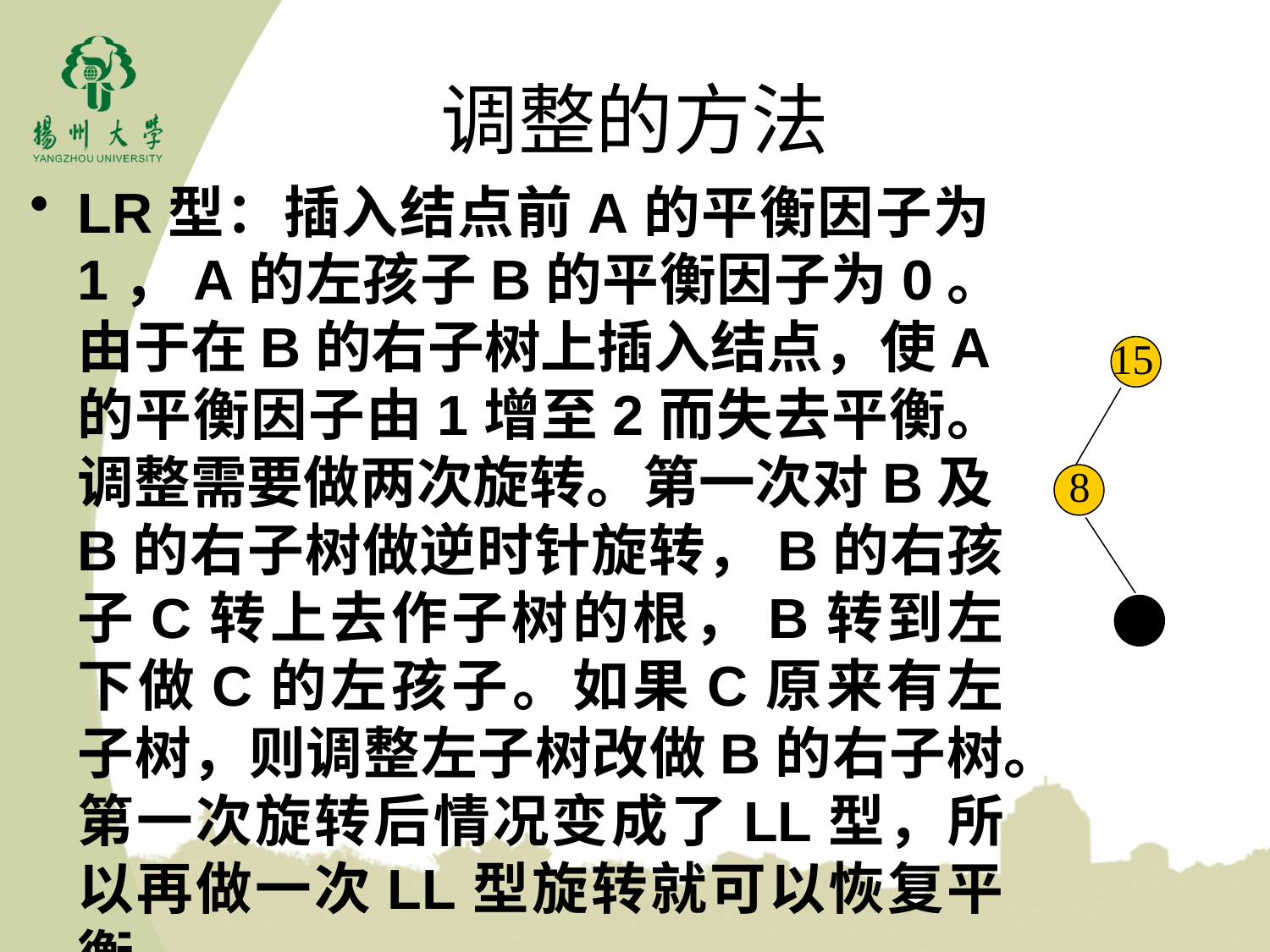

# 调整的方法
LR型：插入结点前A的平衡因子为1，A的左孩子B的平衡因子为0。由于在B的右子树上插入结点，使A的平衡因子由1增至2而失去平衡。调整需要做两次旋转。第一次对B及B的右子树做逆时针旋转，B的右孩子C转上去作子树的根，B转到左下做C的左孩子。如果C原来有左子树，则调整左子树改做B的右子树。第一次旋转后情况变成了LL型，所以再做一次LL型旋转就可以恢复平衡。
15

8

46